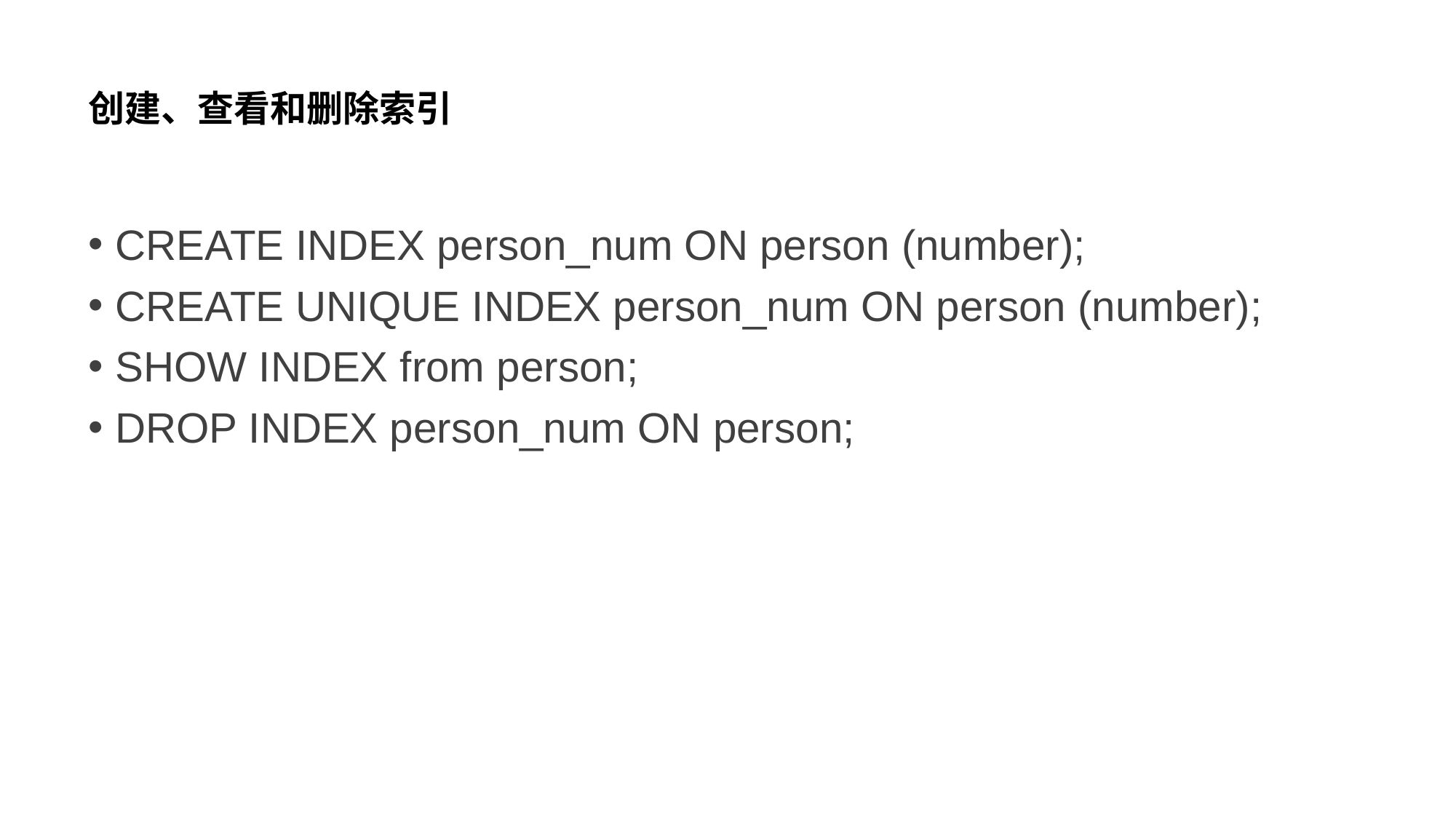

# 创建、查看和删除索引
CREATE INDEX person_num ON person (number);
CREATE UNIQUE INDEX person_num ON person (number);
SHOW INDEX from person;
DROP INDEX person_num ON person;